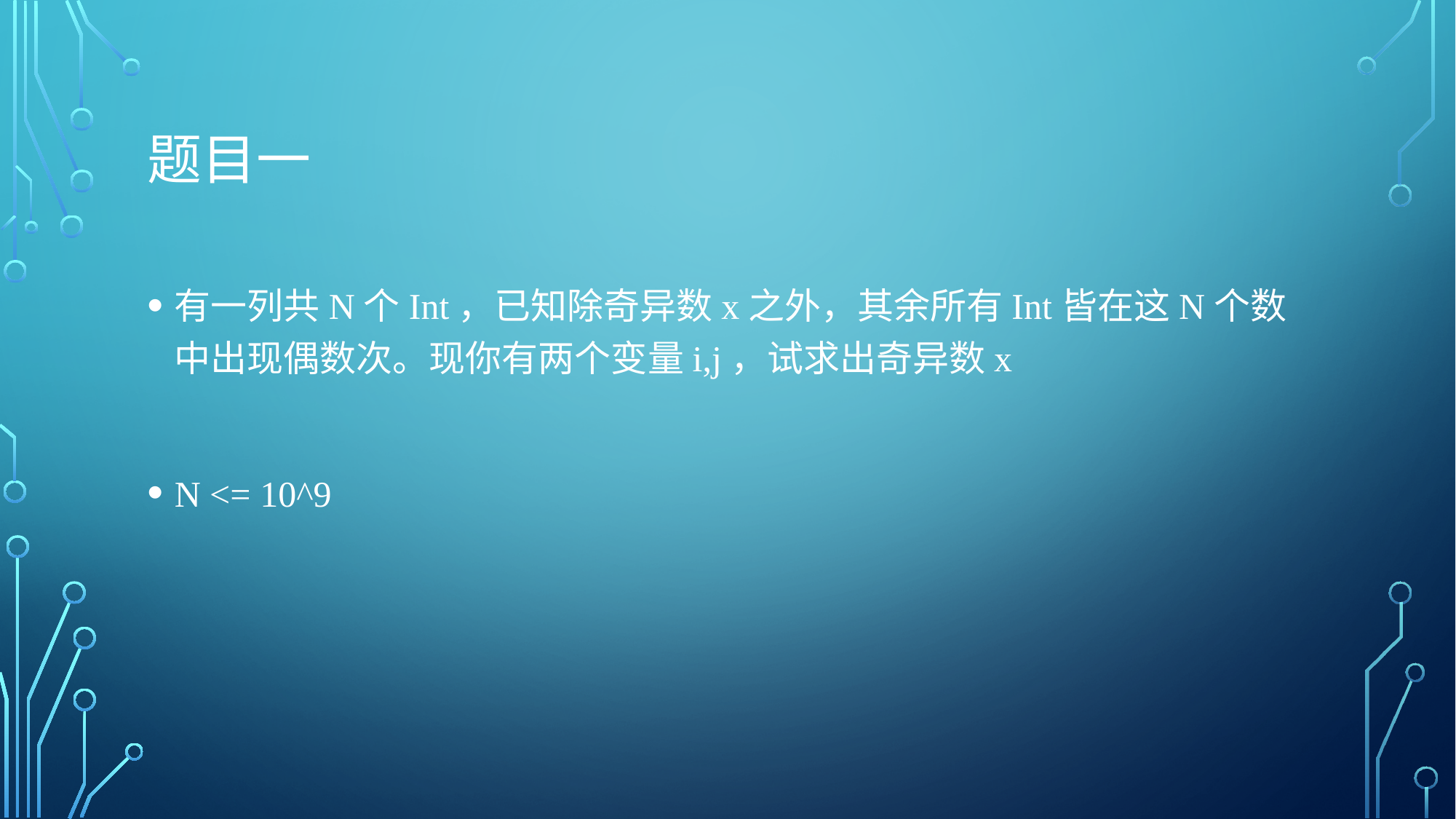

# 题目一
有一列共N个Int，已知除奇异数x之外，其余所有Int皆在这N个数中出现偶数次。现你有两个变量i,j，试求出奇异数x

N <= 10^9